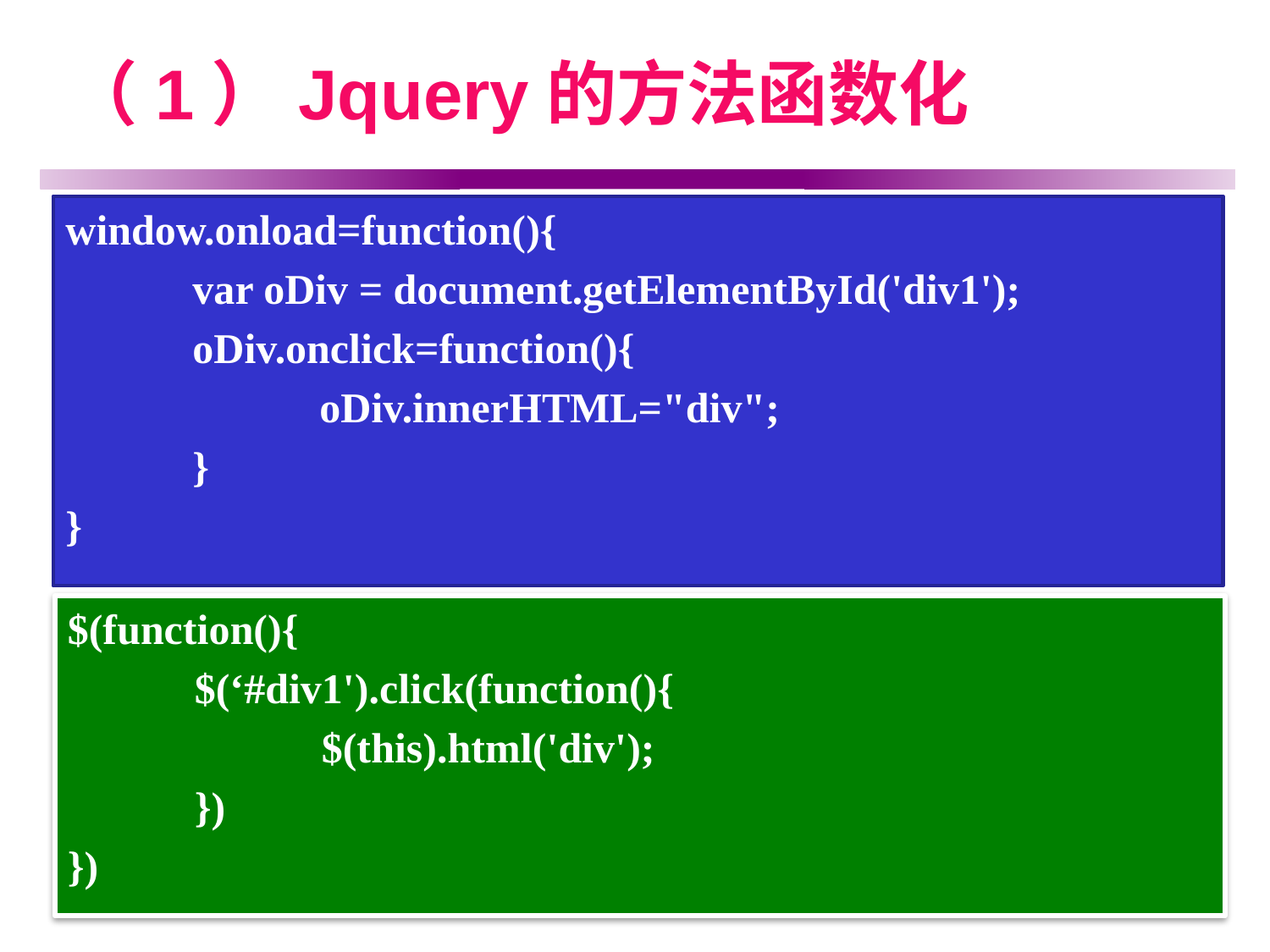

# （1）Jquery的方法函数化
window.onload=function(){
	var oDiv = document.getElementById('div1');
	oDiv.onclick=function(){
		oDiv.innerHTML="div";
	}
}
$(function(){
	$(‘#div1').click(function(){
		$(this).html('div');
	})
})